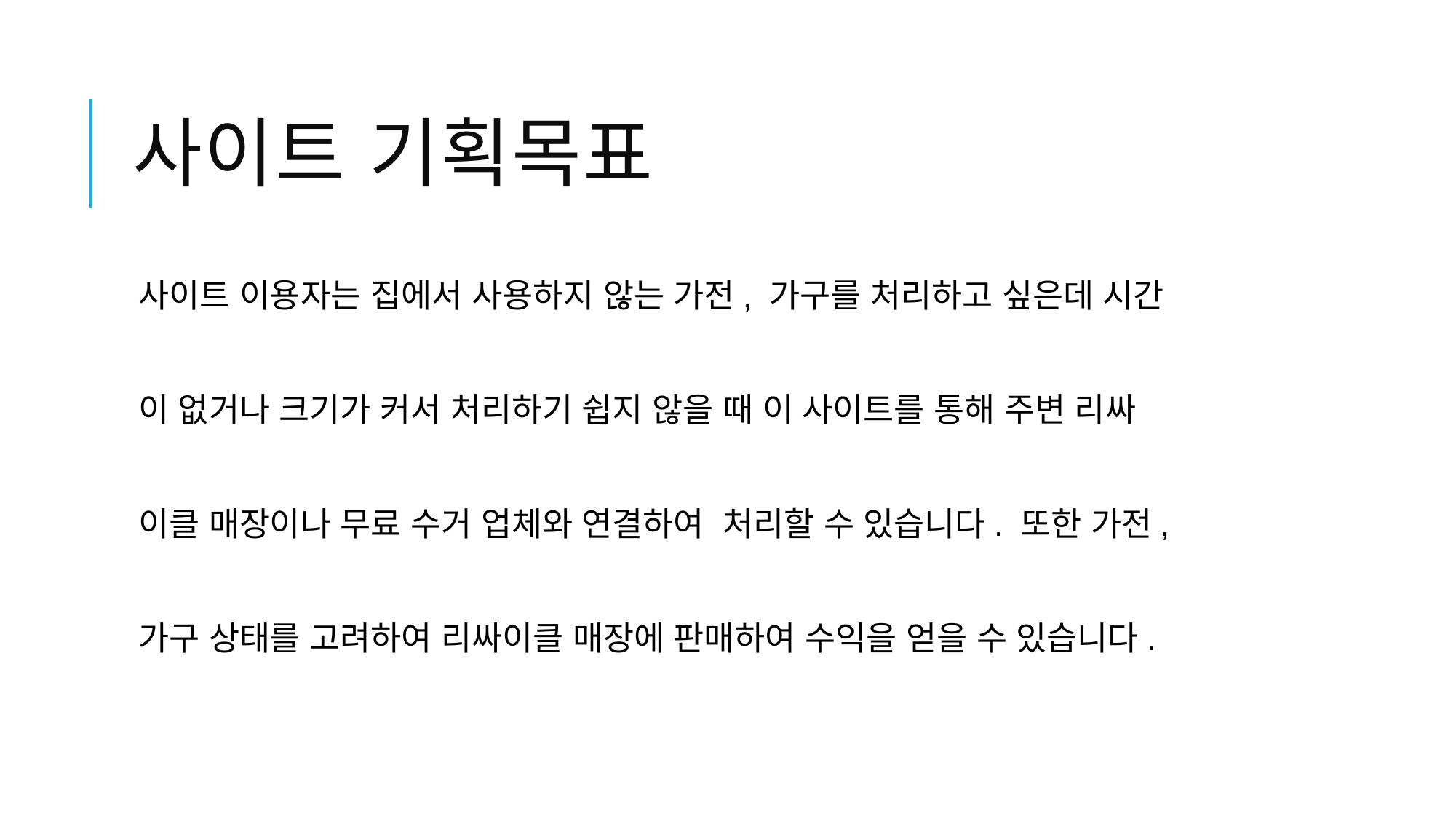

# 사이트 기획목표
사이트 이용자는 집에서 사용하지 않는 가전, 가구를 처리하고 싶은데 시간

이 없거나 크기가 커서 처리하기 쉽지 않을 때 이 사이트를 통해 주변 리싸

이클 매장이나 무료 수거 업체와 연결하여  처리할 수 있습니다. 또한 가전,

가구 상태를 고려하여 리싸이클 매장에 판매하여 수익을 얻을 수 있습니다.